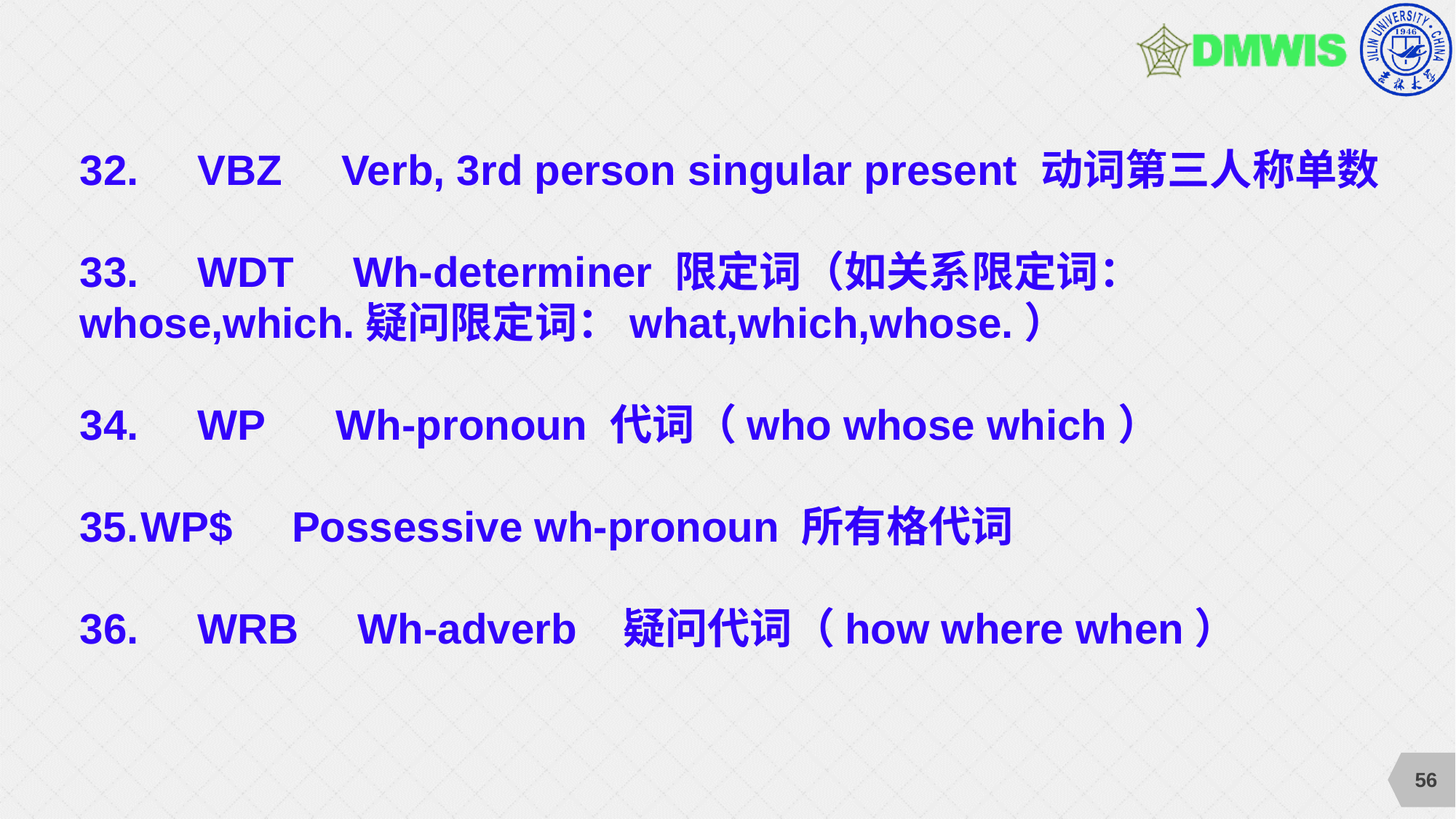

32.     VBZ     Verb, 3rd person singular present 动词第三人称单数

33.     WDT     Wh-determiner 限定词（如关系限定词：whose,which.疑问限定词：what,which,whose.）

34.     WP      Wh-pronoun 代词（who whose which）

WP$     Possessive wh-pronoun 所有格代词

36.     WRB     Wh-adverb   疑问代词（how where when）
56